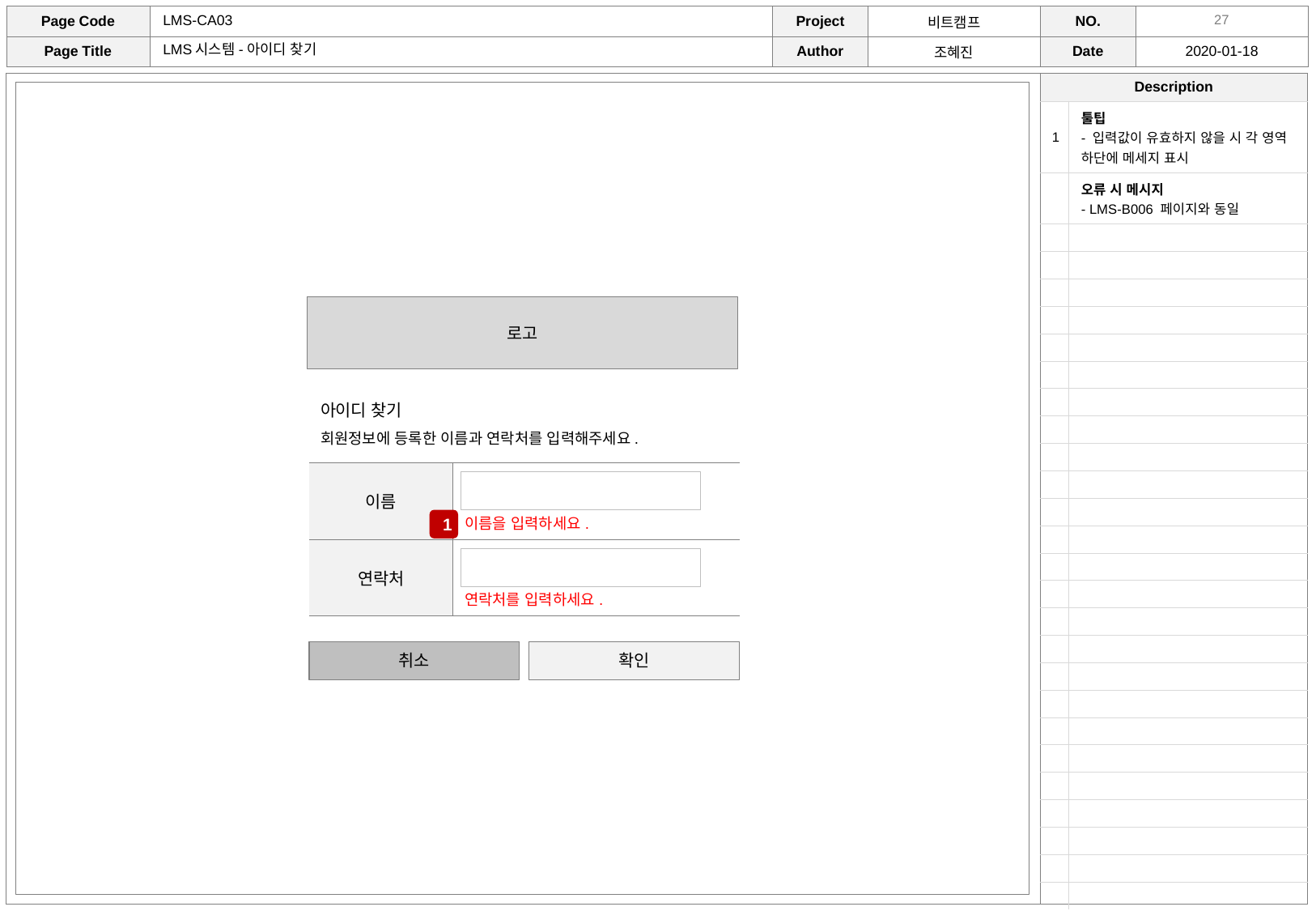

LMS-CA03
LMS시스템-아이디 찾기

| 1 | 툴팁 - 입력값이 유효하지 않을 시 각 영역 하단에 메세지 표시 |
| --- | --- |
|  | 오류 시 메시지 - LMS-B006 페이지와 동일 |
|  |  |
|  |  |
|  |  |
|  |  |
|  |  |
|  |  |
|  |  |
|  |  |
|  |  |
|  |  |
|  |  |
|  |  |
|  |  |
|  |  |
|  |  |
|  |  |
|  |  |
|  |  |
|  |  |
|  |  |
|  |  |
|  |  |
|  |  |
|  |  |
|  |  |
로고
아이디 찾기
회원정보에 등록한 이름과 연락처를 입력해주세요.
| 이름 | 이름을 입력하세요. |
| --- | --- |
| 연락처 | 연락처를 입력하세요. |

1

취소
확인